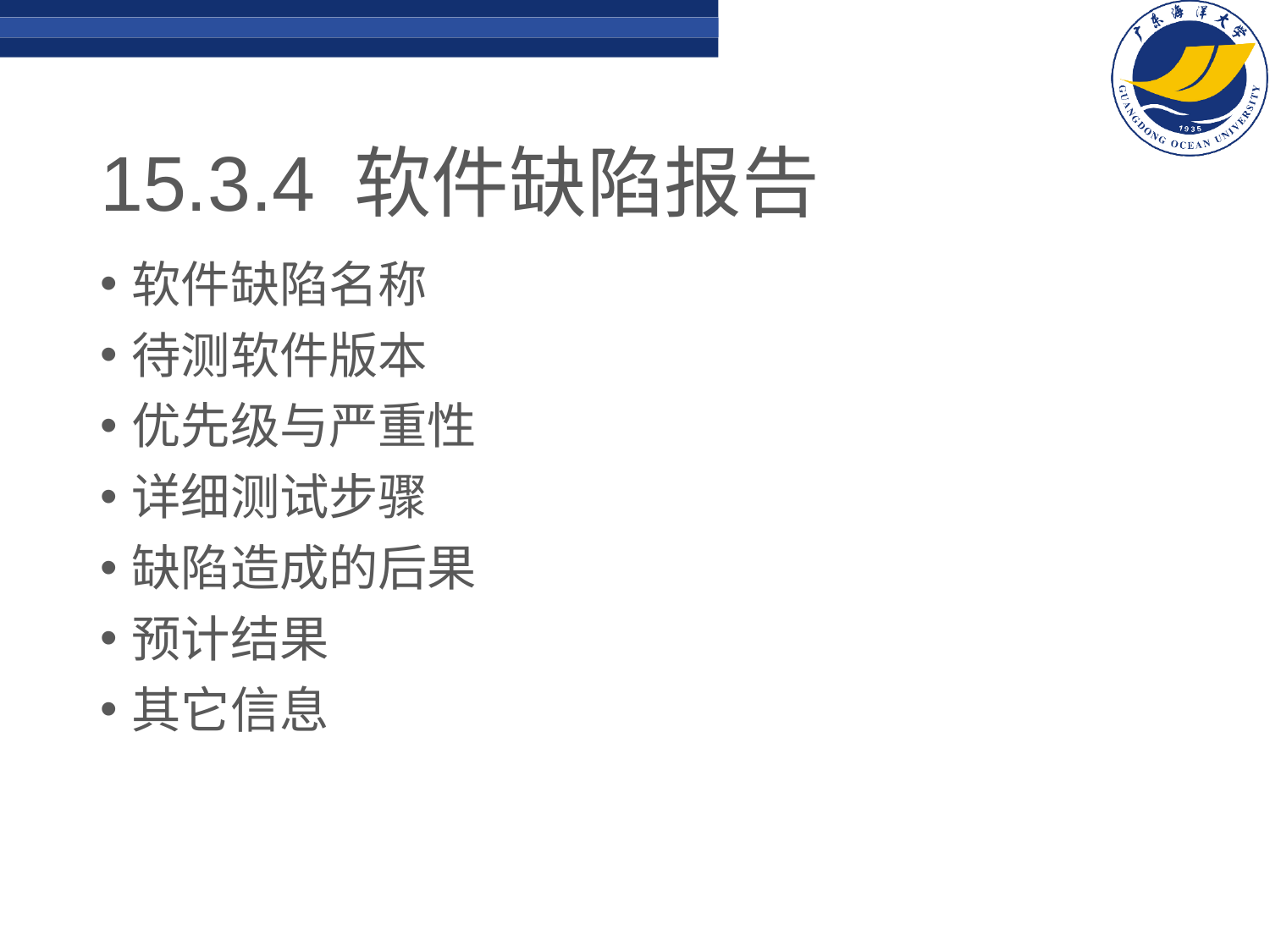

# 15.3.4	软件缺陷报告
软件缺陷名称
待测软件版本
优先级与严重性
详细测试步骤
缺陷造成的后果
预计结果
其它信息
32